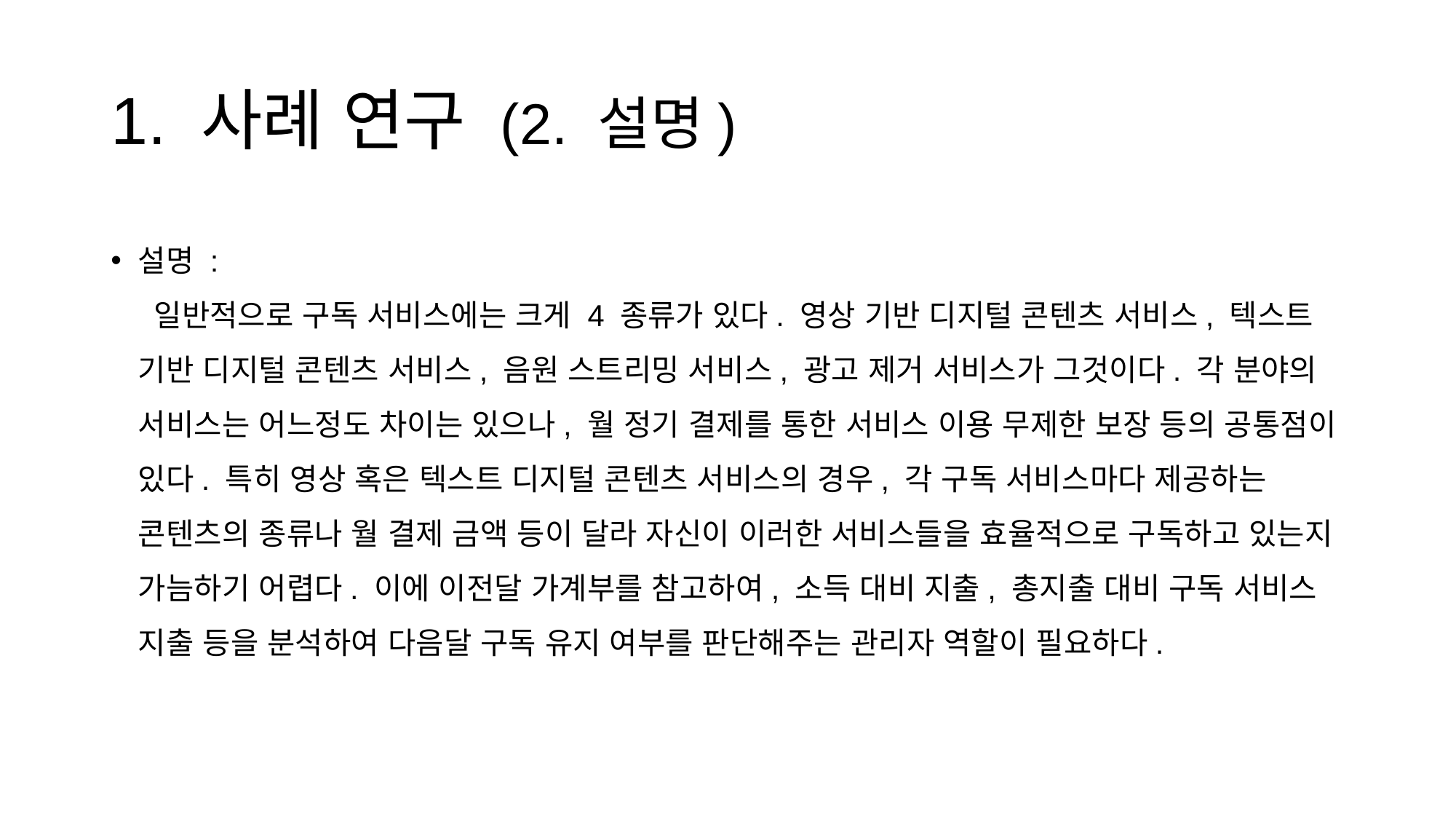

# 1. 사례 연구 (2. 설명)
설명 :
 일반적으로 구독 서비스에는 크게 4 종류가 있다. 영상 기반 디지털 콘텐츠 서비스, 텍스트 기반 디지털 콘텐츠 서비스, 음원 스트리밍 서비스, 광고 제거 서비스가 그것이다. 각 분야의 서비스는 어느정도 차이는 있으나, 월 정기 결제를 통한 서비스 이용 무제한 보장 등의 공통점이 있다. 특히 영상 혹은 텍스트 디지털 콘텐츠 서비스의 경우, 각 구독 서비스마다 제공하는 콘텐츠의 종류나 월 결제 금액 등이 달라 자신이 이러한 서비스들을 효율적으로 구독하고 있는지 가늠하기 어렵다. 이에 이전달 가계부를 참고하여, 소득 대비 지출, 총지출 대비 구독 서비스 지출 등을 분석하여 다음달 구독 유지 여부를 판단해주는 관리자 역할이 필요하다.